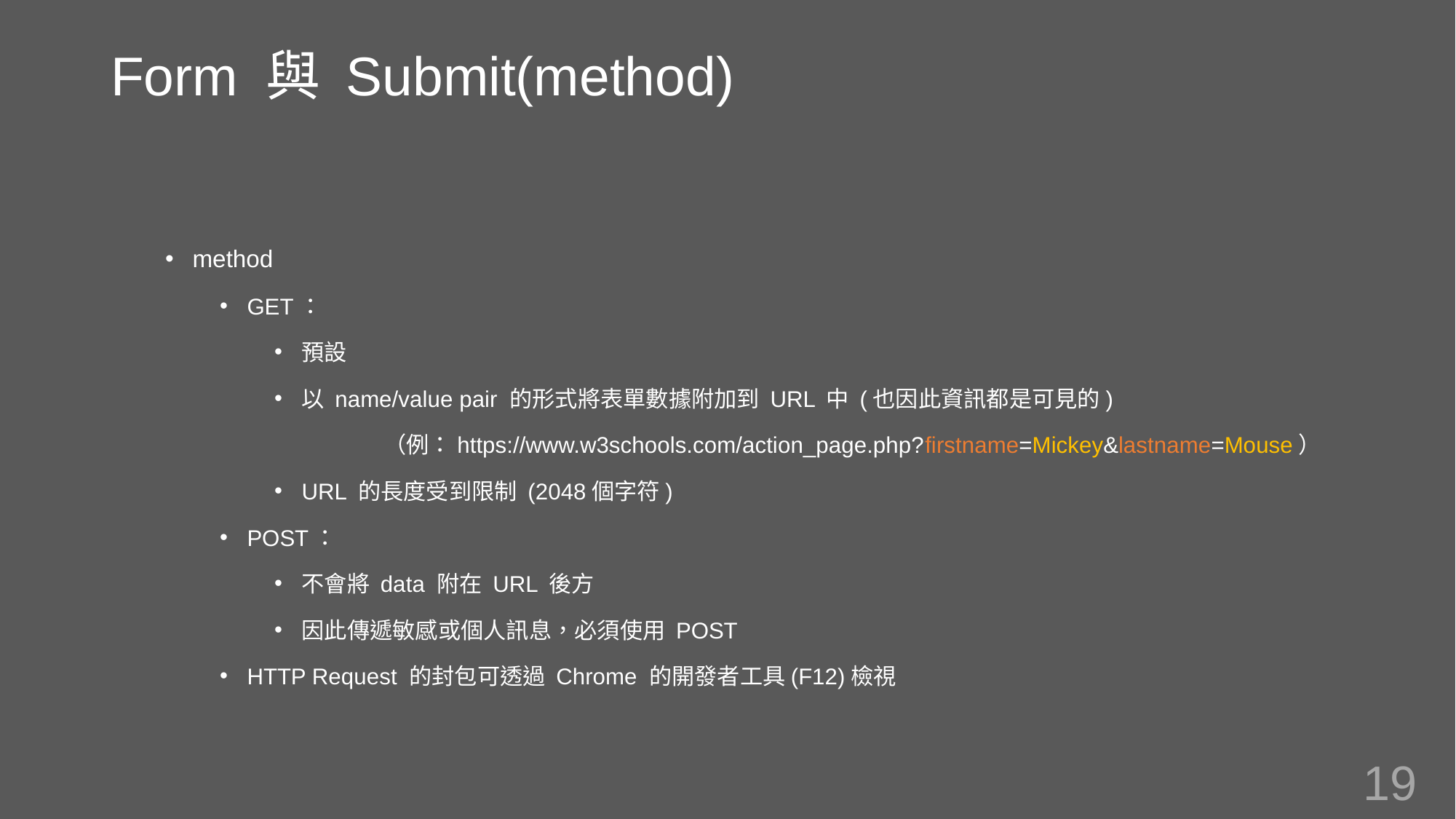

Form 與 Submit(method)
method
GET：
預設
以 name/value pair 的形式將表單數據附加到 URL 中 (也因此資訊都是可見的)
	（例：https://www.w3schools.com/action_page.php?firstname=Mickey&lastname=Mouse）
URL 的長度受到限制 (2048個字符)
POST：
不會將 data 附在 URL 後方
因此傳遞敏感或個人訊息，必須使用 POST
HTTP Request 的封包可透過 Chrome 的開發者工具(F12)檢視
19